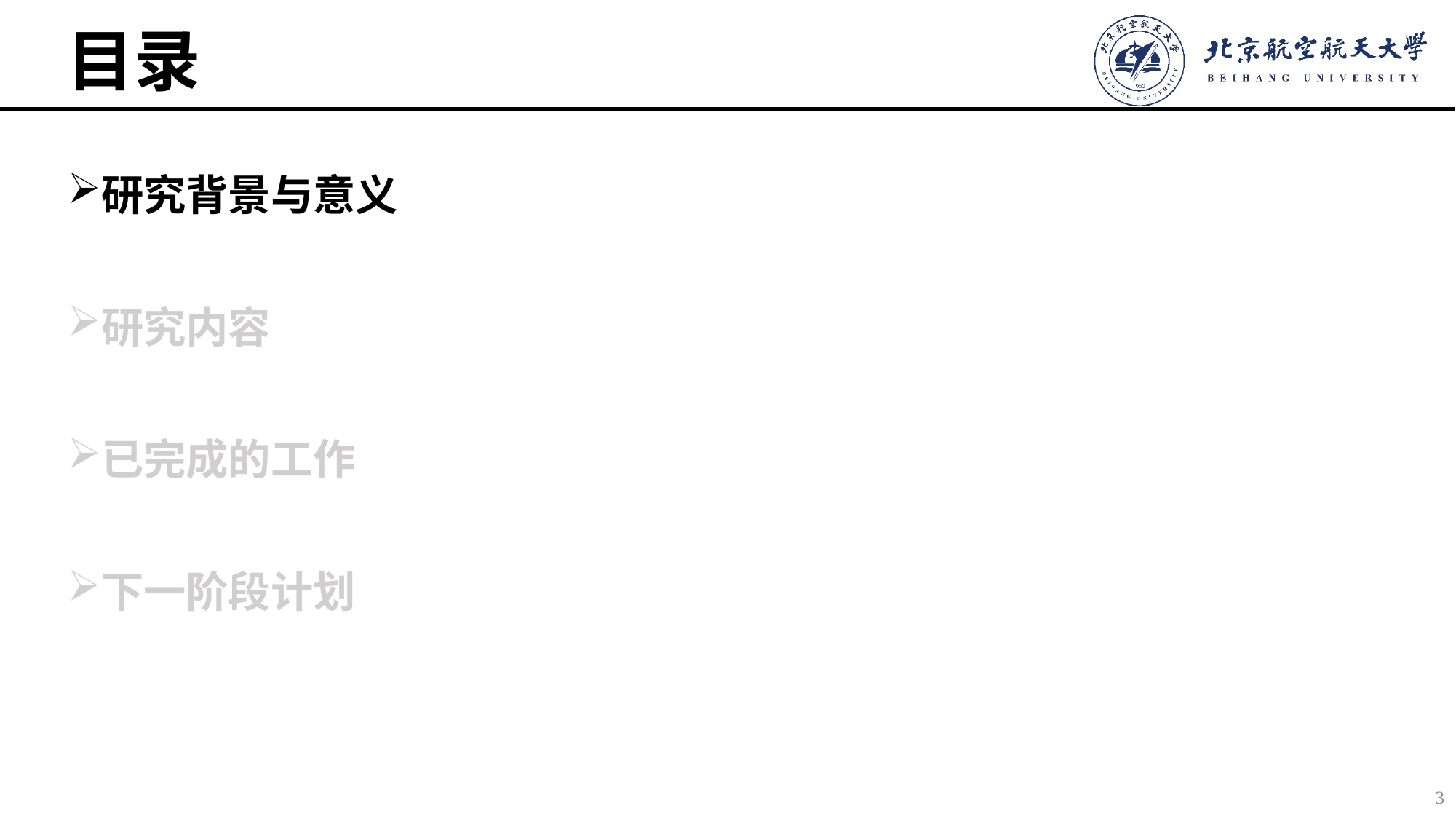

# 目录
研究背景与意义

研究内容

已完成的工作

下一阶段计划
3